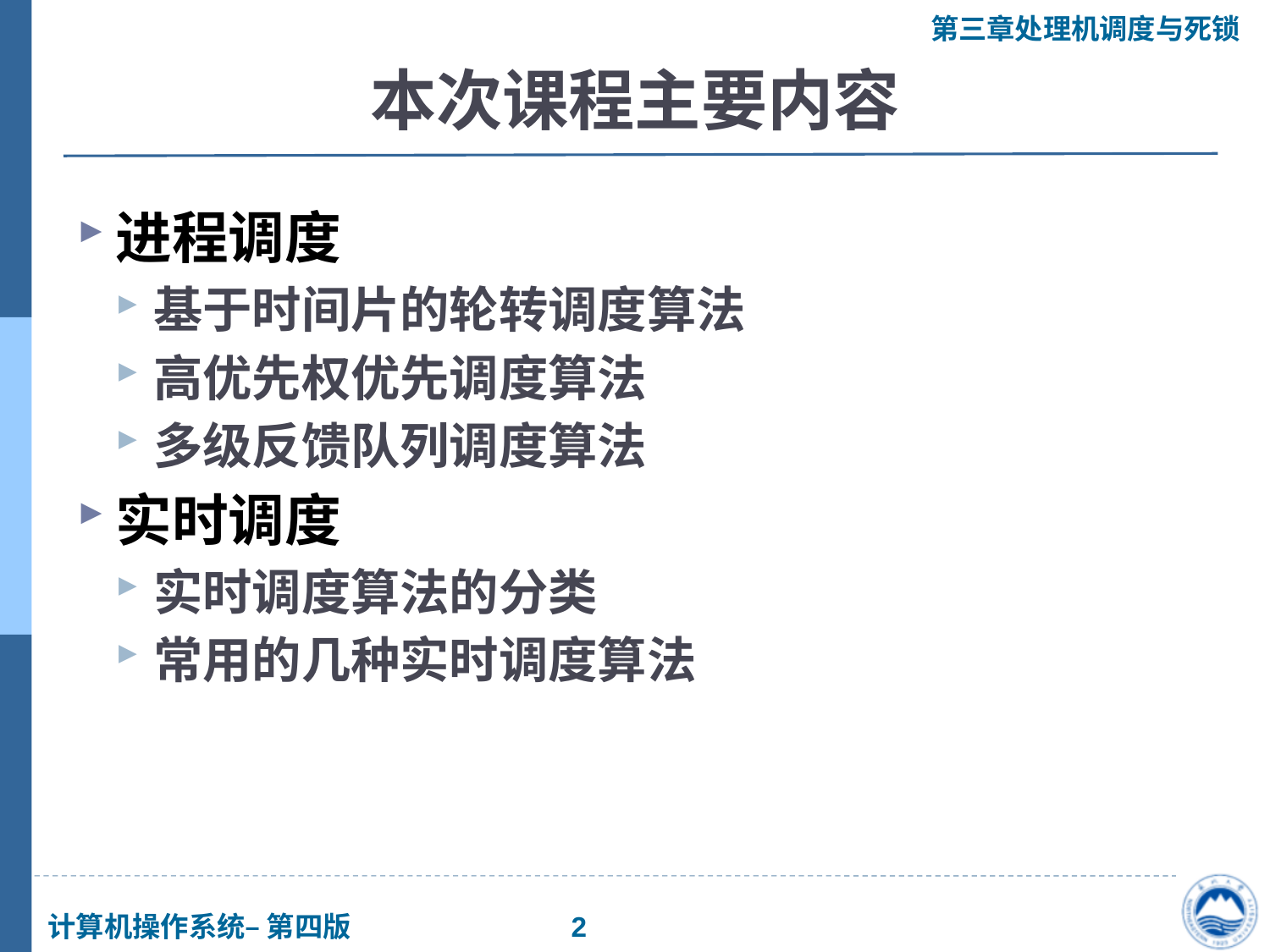

# 本次课程主要内容
进程调度
基于时间片的轮转调度算法
高优先权优先调度算法
多级反馈队列调度算法
实时调度
实时调度算法的分类
常用的几种实时调度算法